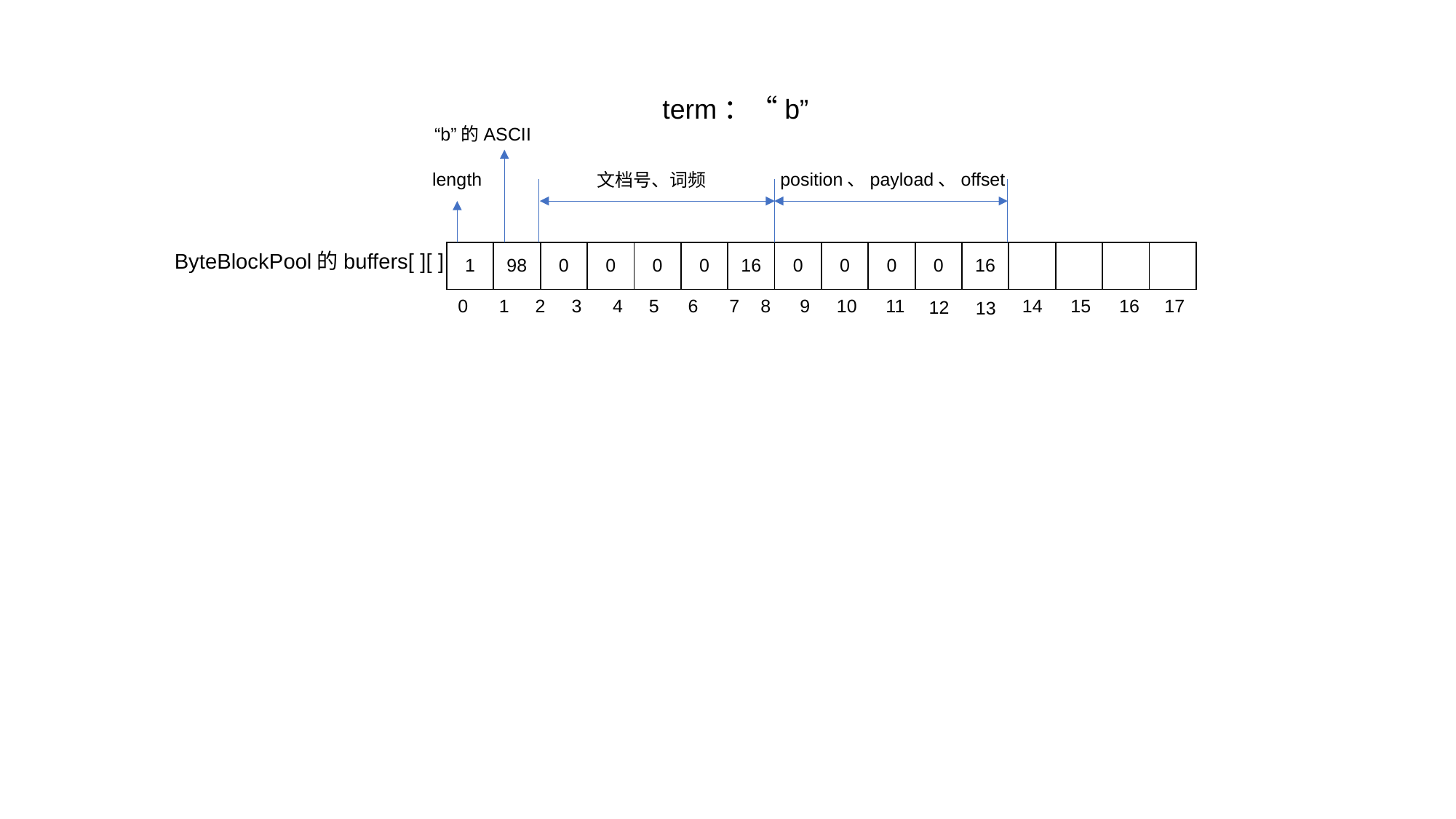

term：“b”
“b”的ASCII
length
position、payload、offset
文档号、词频
| 1 | 98 | 0 | 0 | 0 | 0 | 16 | 0 | 0 | 0 | 0 | 16 |  |  |  |  |
| --- | --- | --- | --- | --- | --- | --- | --- | --- | --- | --- | --- | --- | --- | --- | --- |
ByteBlockPool的buffers[ ][ ]
16
17
10
14
15
11
8
9
5
6
2
3
7
0
4
1
12
13